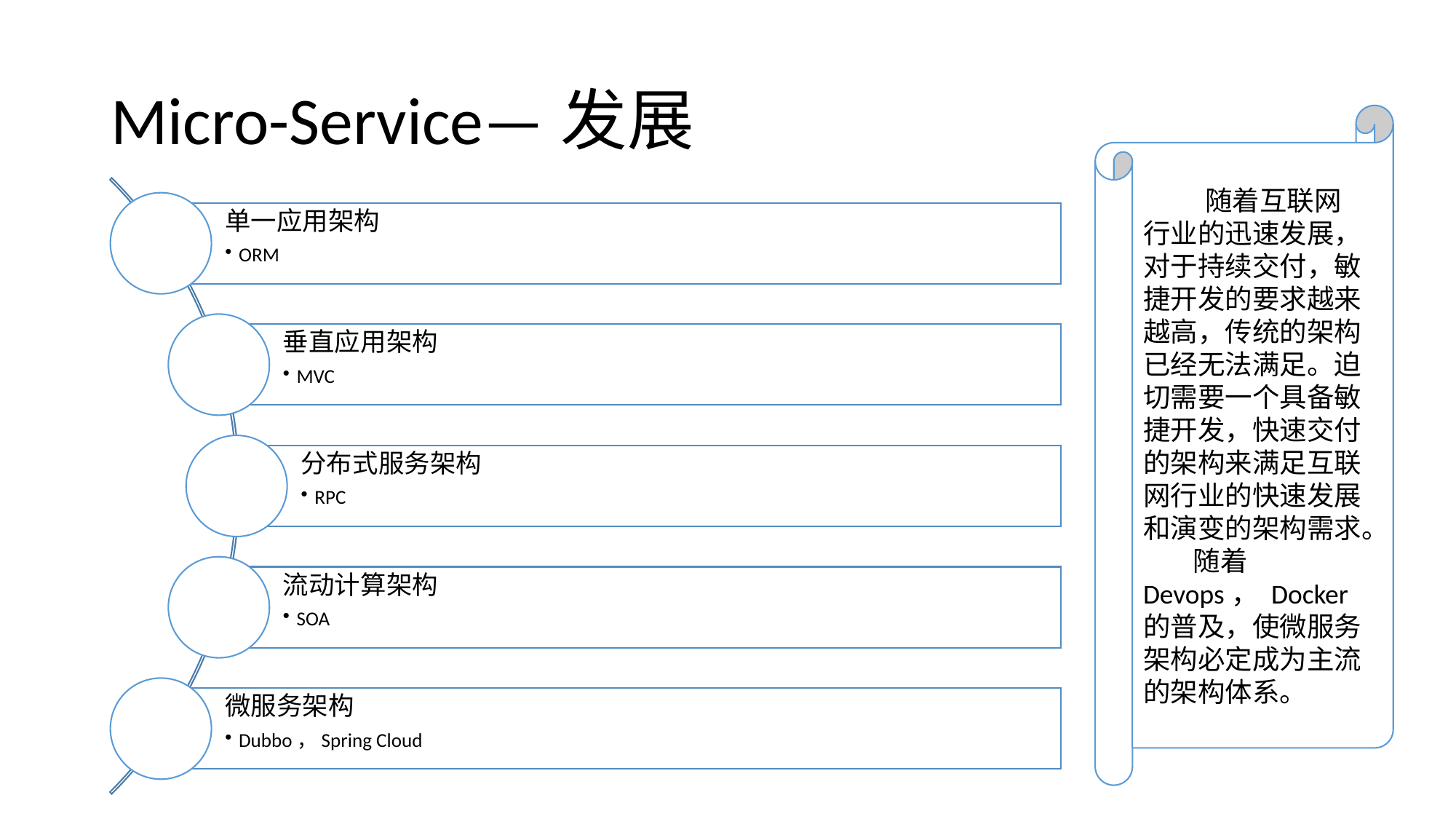

# Micro-Service—发展
         随着互联网行业的迅速发展，对于持续交付，敏捷开发的要求越来越高，传统的架构已经无法满足。迫切需要一个具备敏捷开发，快速交付的架构来满足互联网行业的快速发展和演变的架构需求。
       随着Devops， Docker的普及，使微服务架构必定成为主流的架构体系。
单一应用架构
ORM
垂直应用架构
MVC
分布式服务架构
RPC
流动计算架构
SOA
微服务架构
Dubbo，Spring Cloud